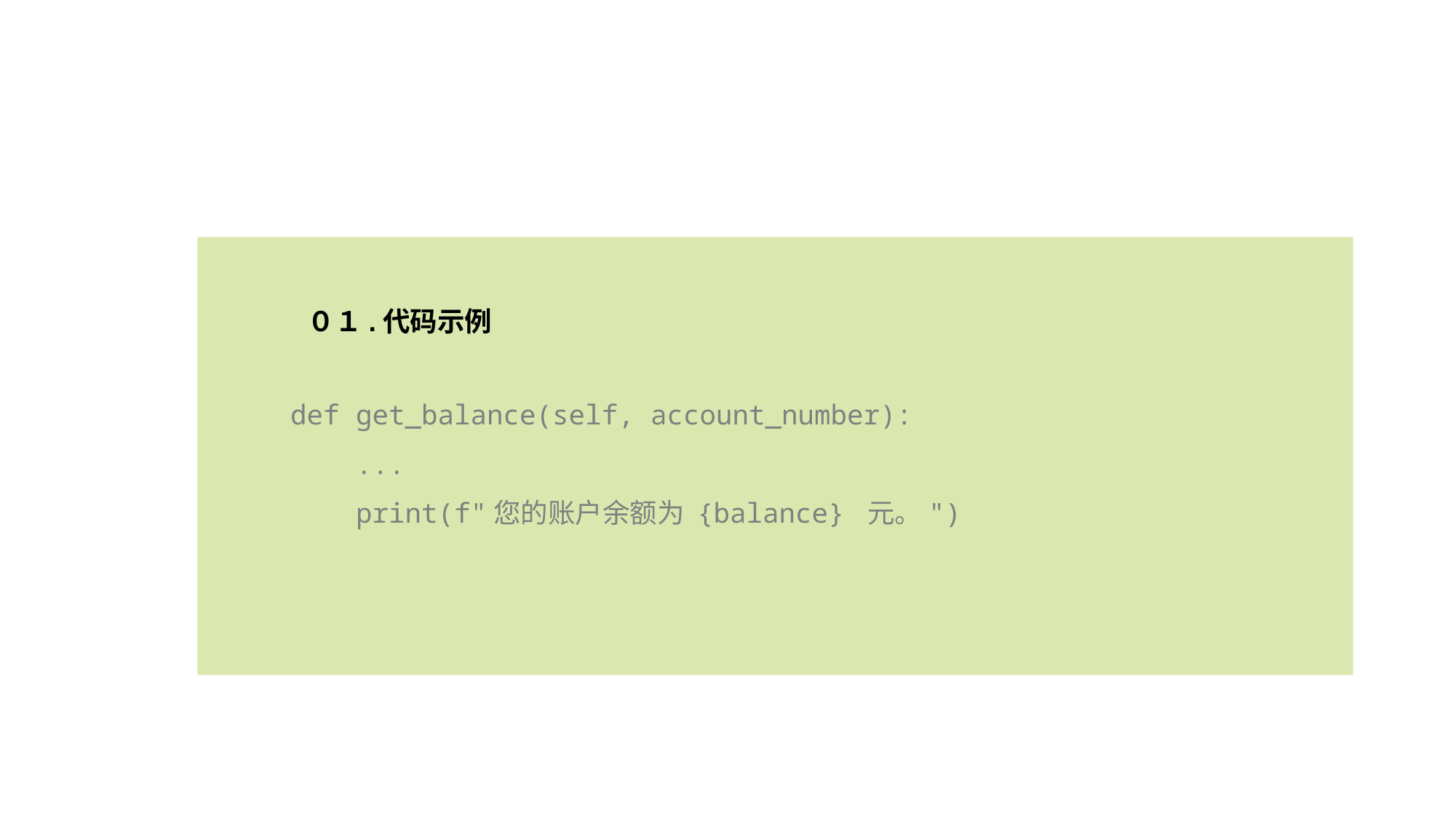

０１.代码示例
def get_balance(self, account_number):
    ...
    print(f"您的账户余额为 {balance} 元。")